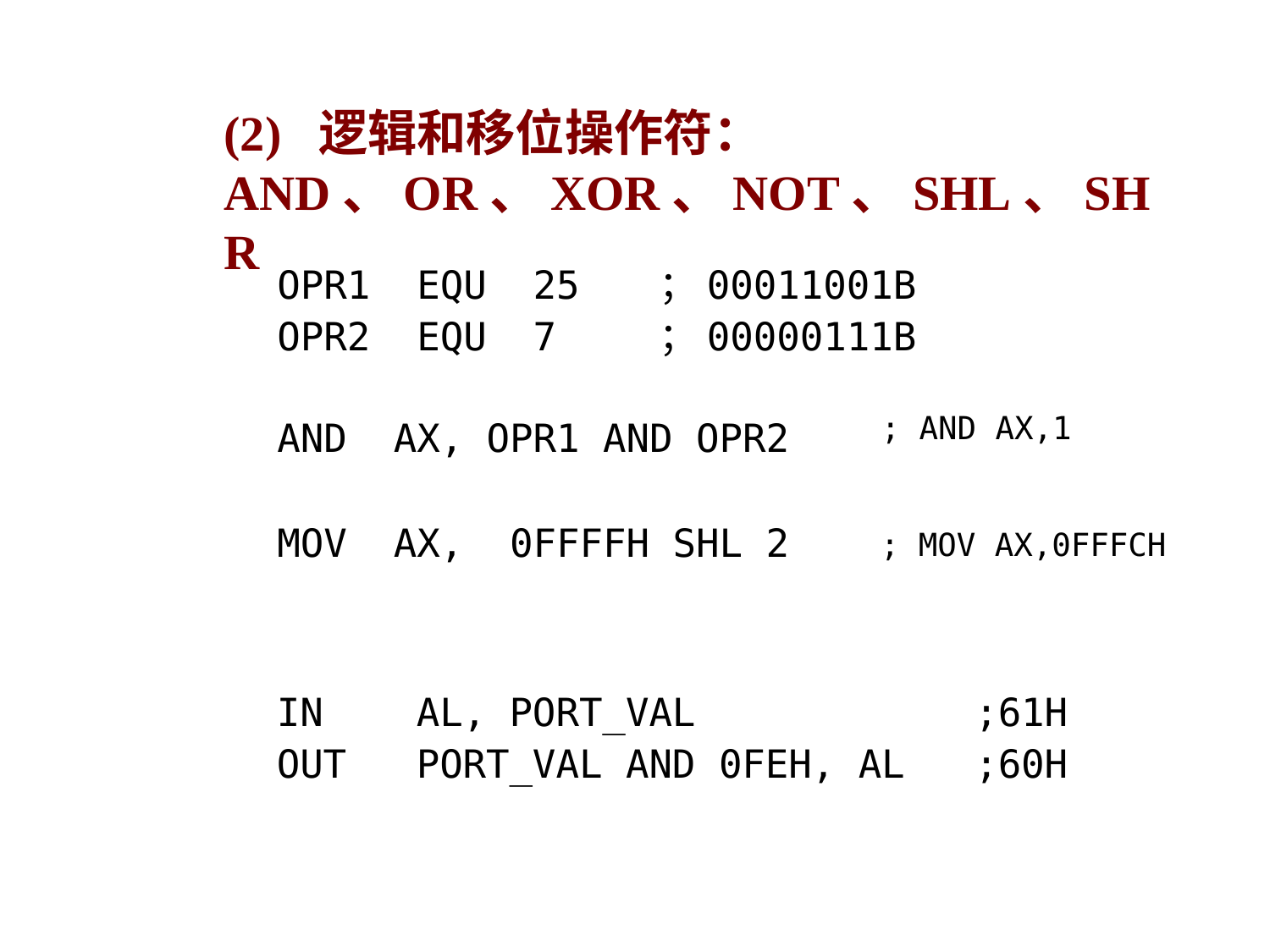

(2)  逻辑和移位操作符： AND、OR、XOR、NOT、SHL、SHR
OPR1  EQU  25   ；00011001B
OPR2  EQU  7    ；00000111B

AND  AX, OPR1 AND OPR2
; AND AX,1
MOV  AX,  0FFFFH SHL 2
; MOV AX,0FFFCH
IN    AL, PORT_VAL            ;61H
OUT   PORT_VAL AND 0FEH, AL   ;60H